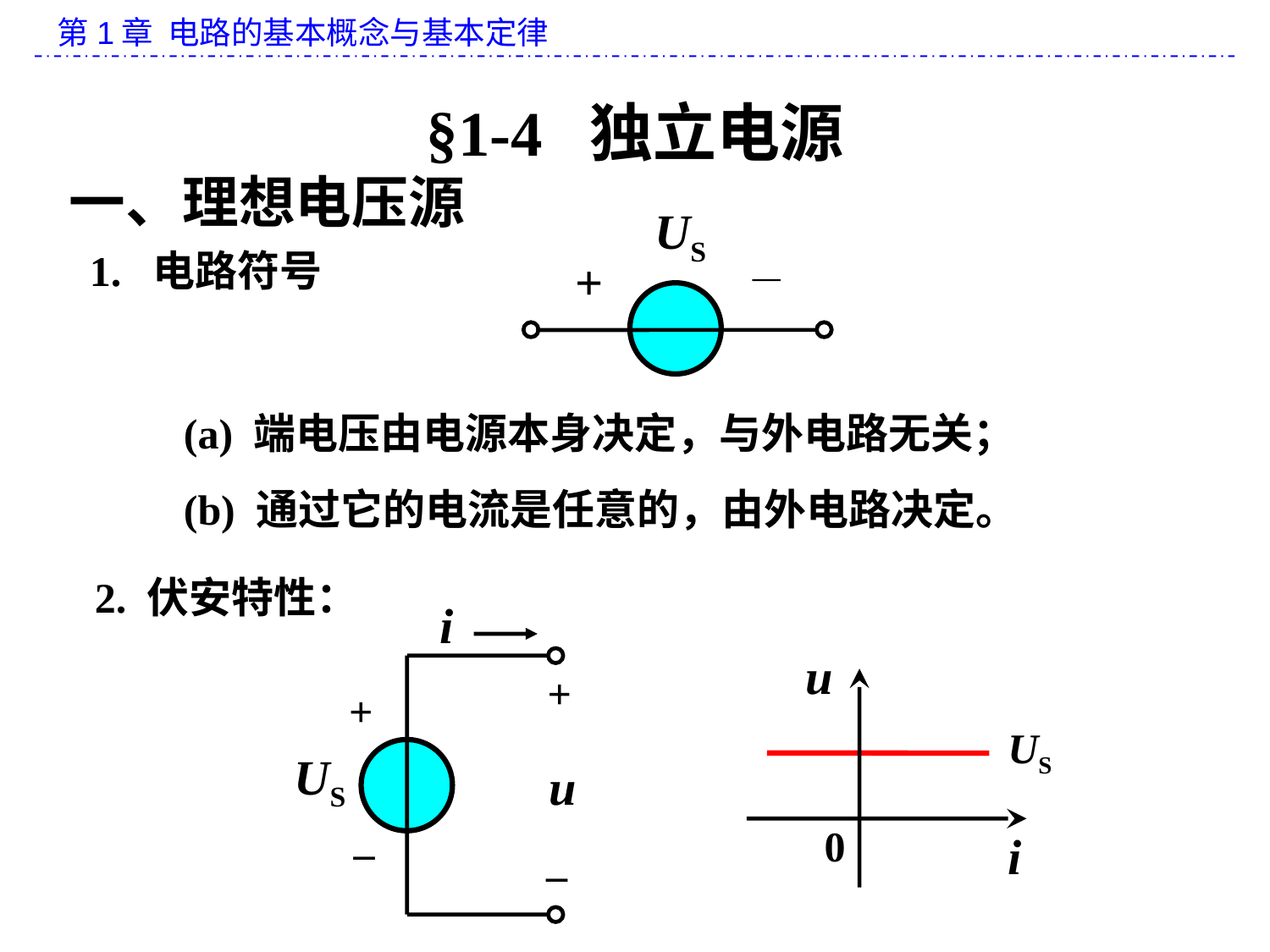

§1-4  独立电源
一、理想电压源

US
_
+

1.  电路符号
(a) 端电压由电源本身决定，与外电路无关；
(b) 通过它的电流是任意的，由外电路决定。
2. 伏安特性：

i

+
+

US
u
_
_

u

US

0

i